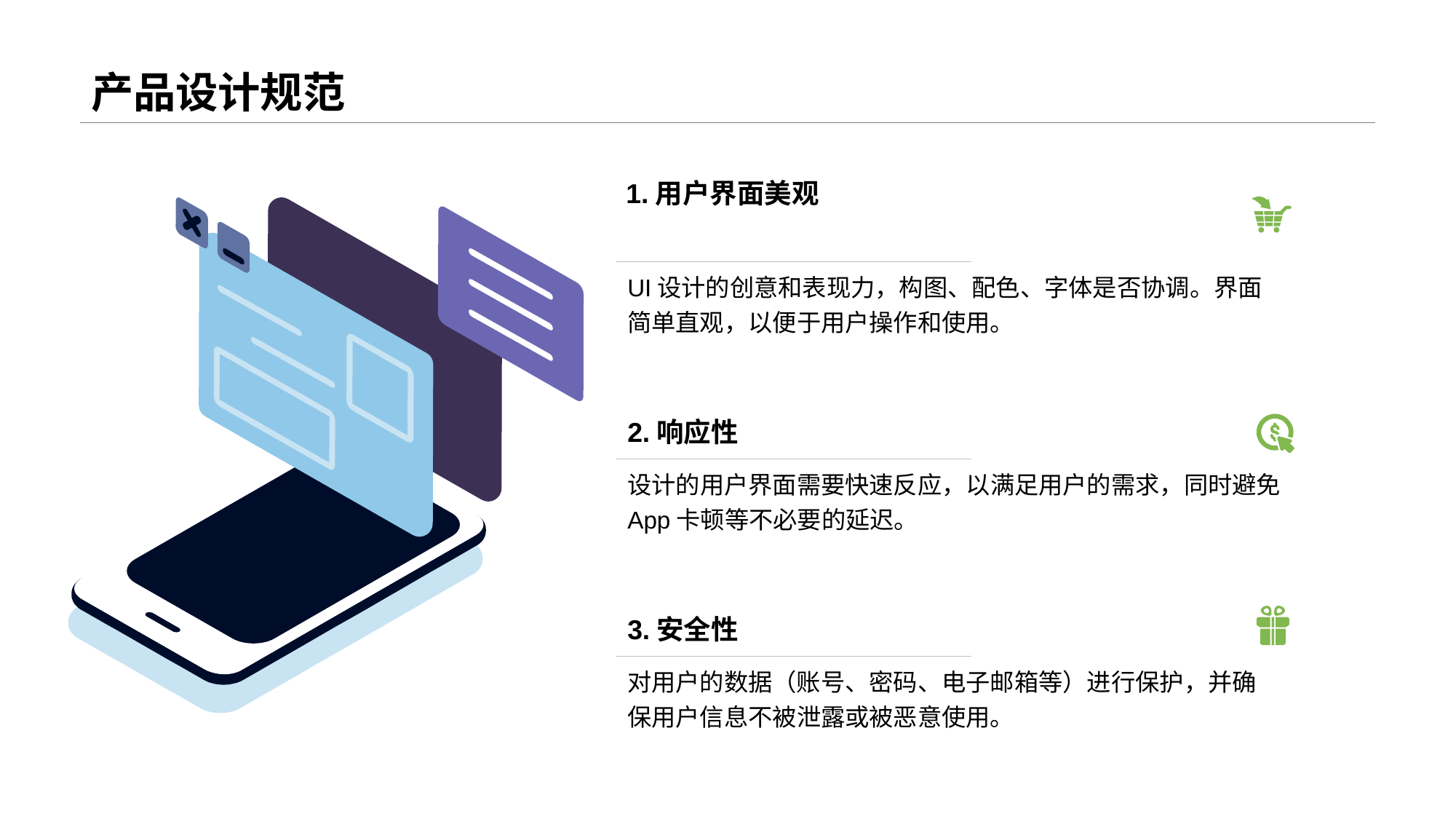

# 产品设计规范
1.用户界面美观

UI设计的创意和表现力，构图、配色、字体是否协调。界面简单直观，以便于用户操作和使用。

2.响应性

设计的用户界面需要快速反应，以满足用户的需求，同时避免App卡顿等不必要的延迟。

3.安全性
对用户的数据（账号、密码、电子邮箱等）进行保护，并确保用户信息不被泄露或被恶意使用。